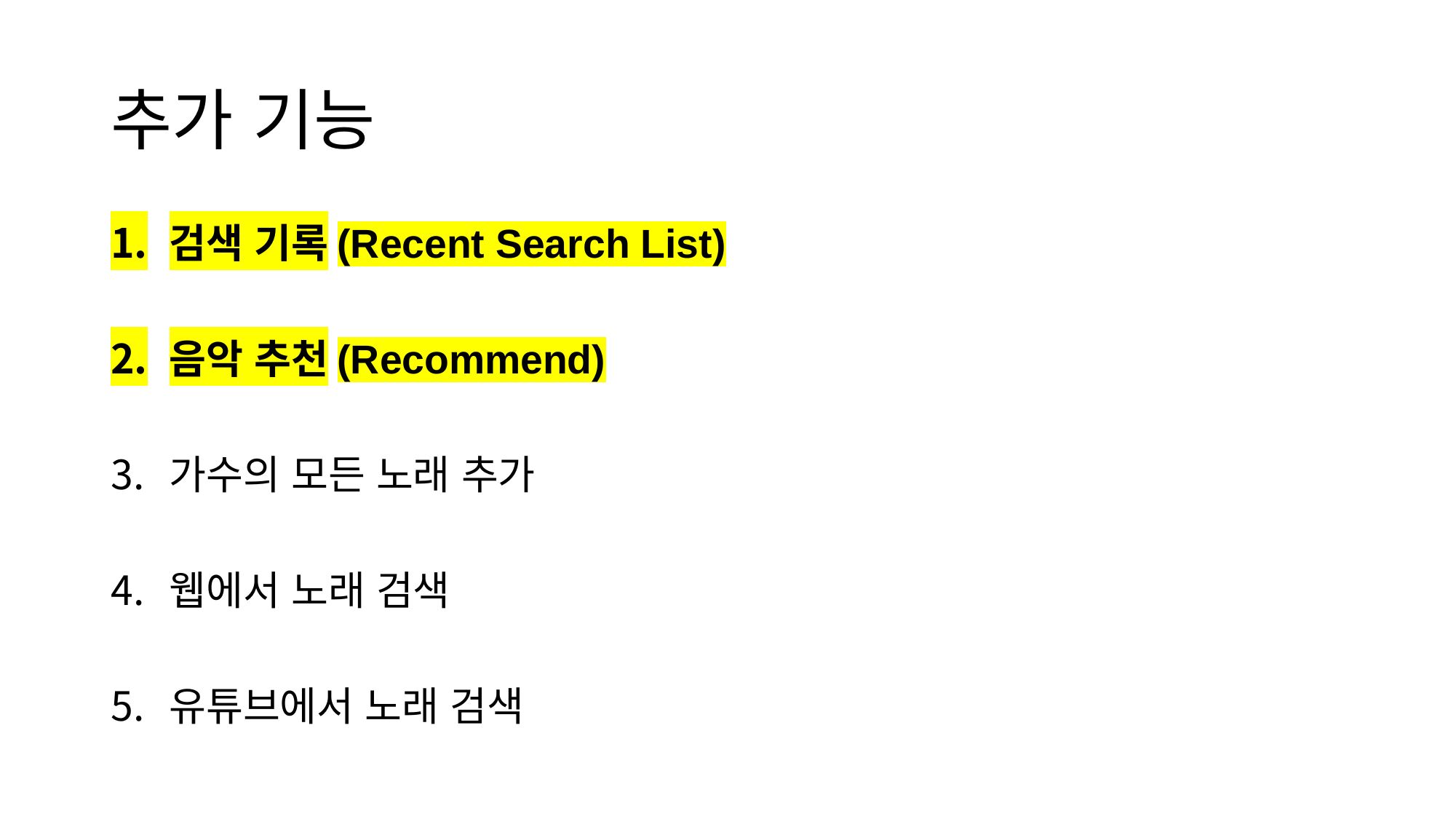

# 추가 기능
검색 기록(Recent Search List)

음악 추천(Recommend)

가수의 모든 노래 추가

웹에서 노래 검색

유튜브에서 노래 검색